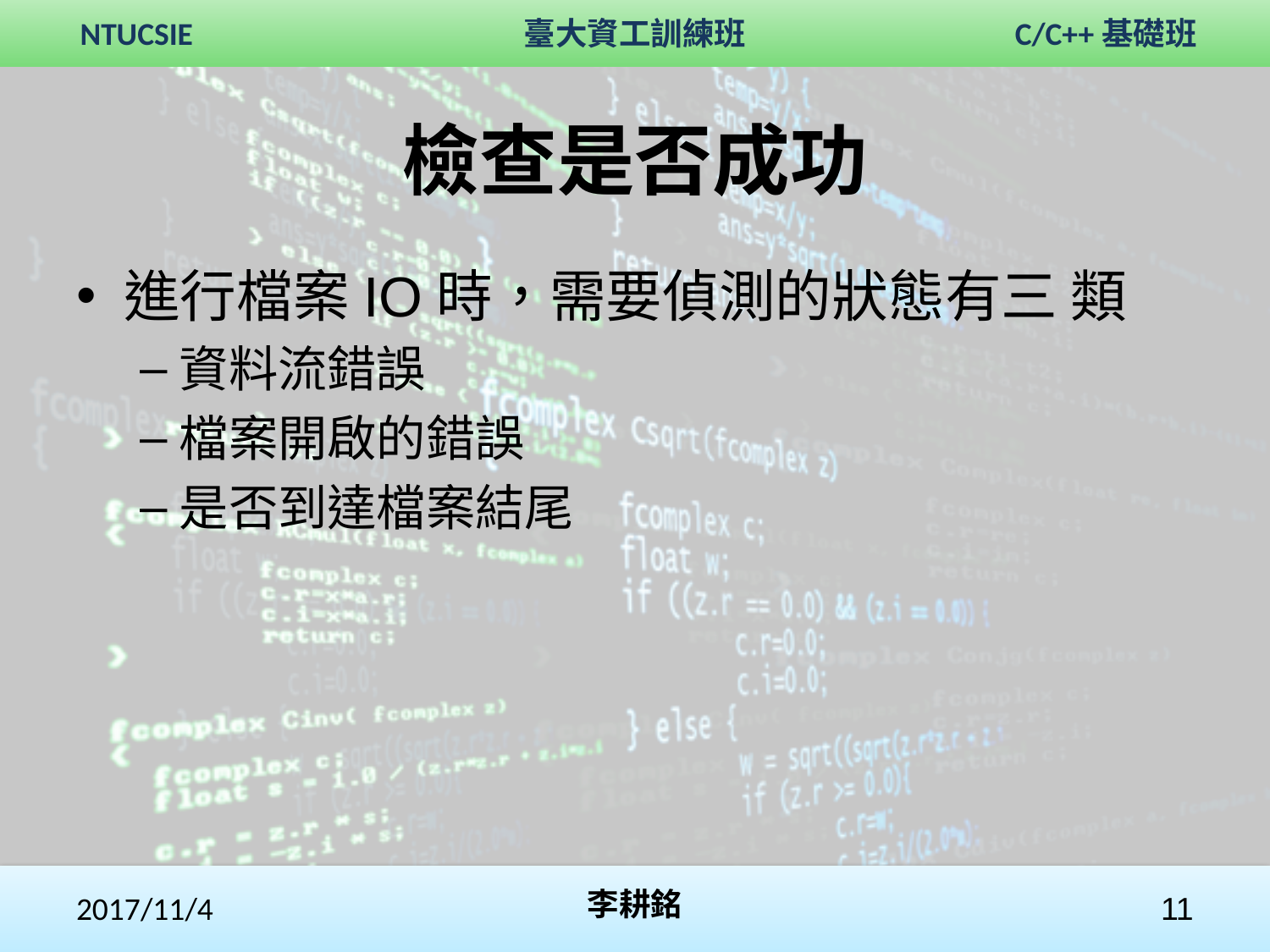

# 檢查是否成功
進行檔案IO時，需要偵測的狀態有三 類
資料流錯誤
檔案開啟的錯誤
是否到達檔案結尾
2017/11/4
李耕銘
11